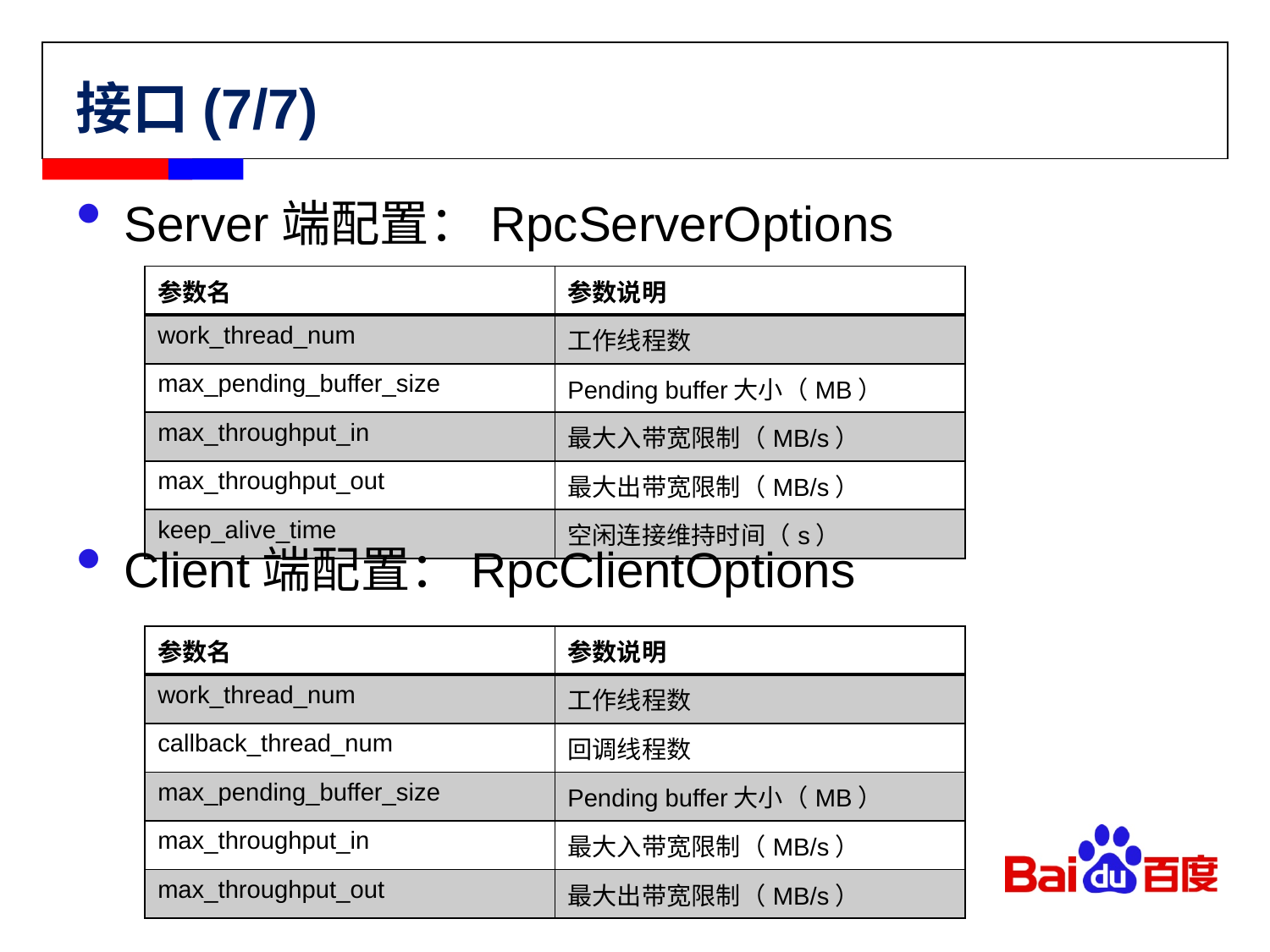

# 接口(7/7)
Server端配置：RpcServerOptions

Client端配置：RpcClientOptions
| 参数名 | 参数说明 |
| --- | --- |
| work\_thread\_num | 工作线程数 |
| max\_pending\_buffer\_size | Pending buffer大小（MB） |
| max\_throughput\_in | 最大入带宽限制（MB/s） |
| max\_throughput\_out | 最大出带宽限制（MB/s） |
| keep\_alive\_time | 空闲连接维持时间（s） |
| 参数名 | 参数说明 |
| --- | --- |
| work\_thread\_num | 工作线程数 |
| callback\_thread\_num | 回调线程数 |
| max\_pending\_buffer\_size | Pending buffer大小（MB） |
| max\_throughput\_in | 最大入带宽限制（MB/s） |
| max\_throughput\_out | 最大出带宽限制（MB/s） |